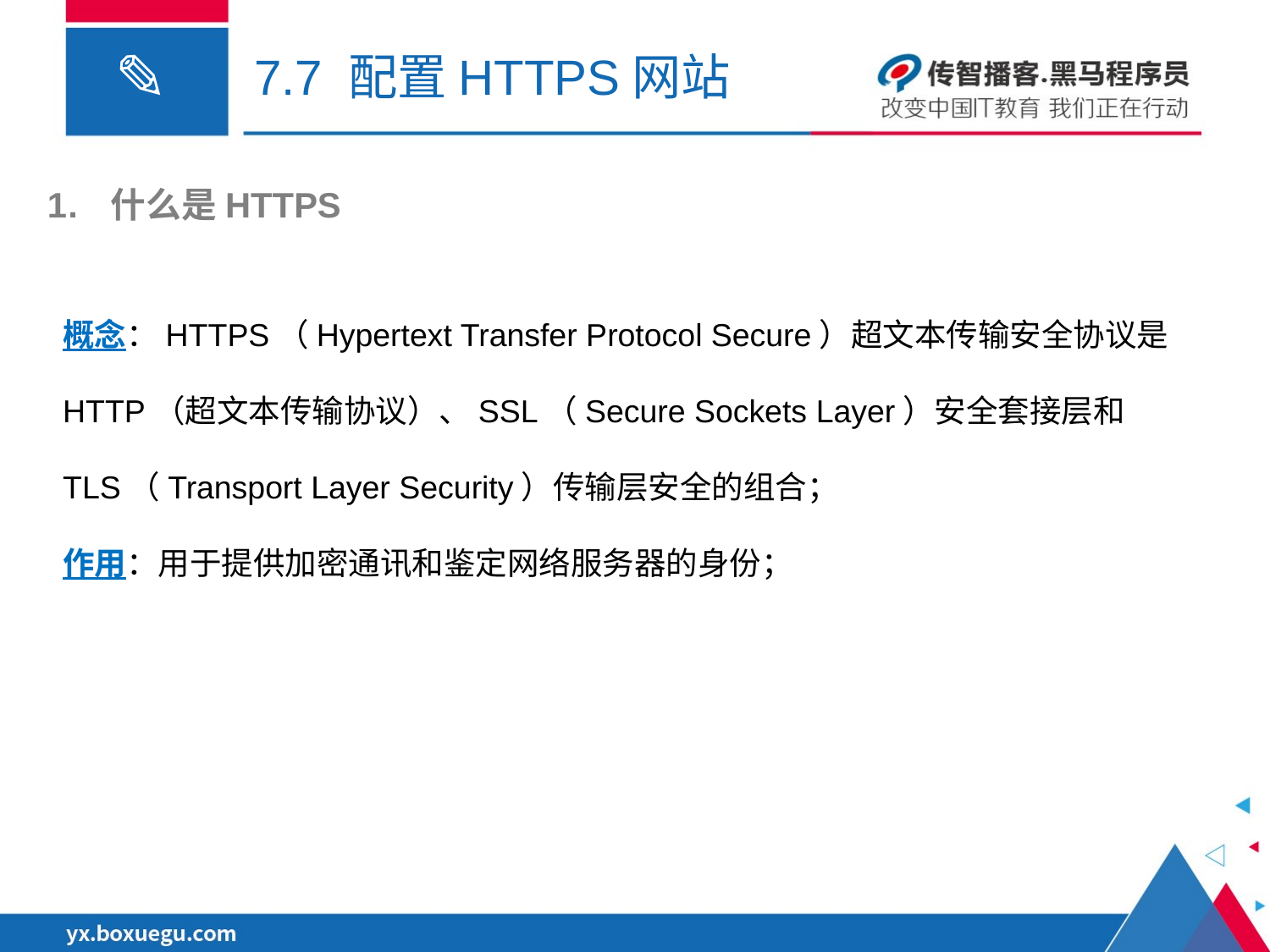

# 7.7 配置HTTPS网站
什么是HTTPS
概念：HTTPS（Hypertext Transfer Protocol Secure）超文本传输安全协议是HTTP（超文本传输协议）、SSL（Secure Sockets Layer）安全套接层和TLS（Transport Layer Security）传输层安全的组合；
作用：用于提供加密通讯和鉴定网络服务器的身份；